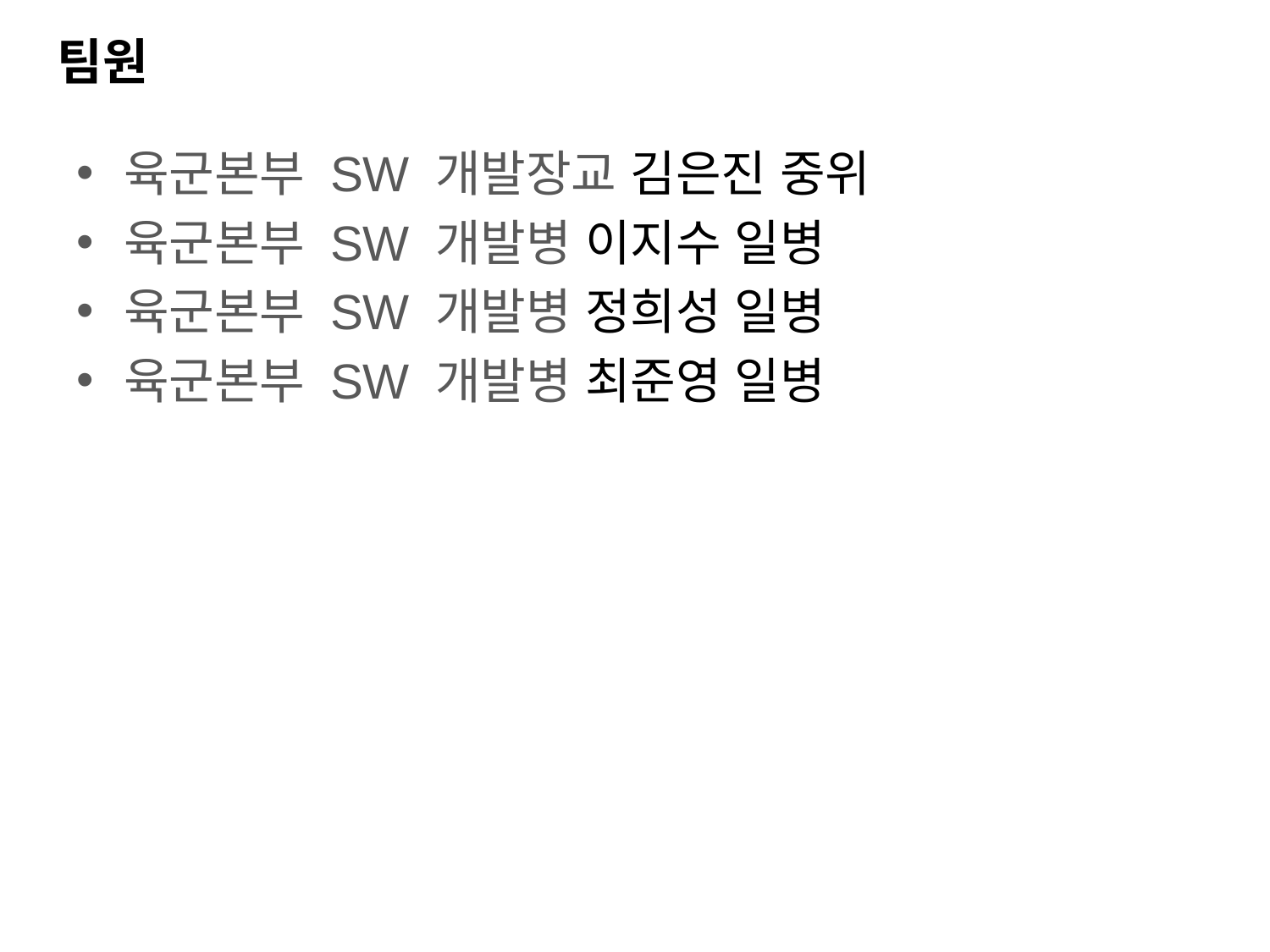

팀원
육군본부 SW 개발장교 김은진 중위
육군본부 SW 개발병 이지수 일병
육군본부 SW 개발병 정희성 일병
육군본부 SW 개발병 최준영 일병